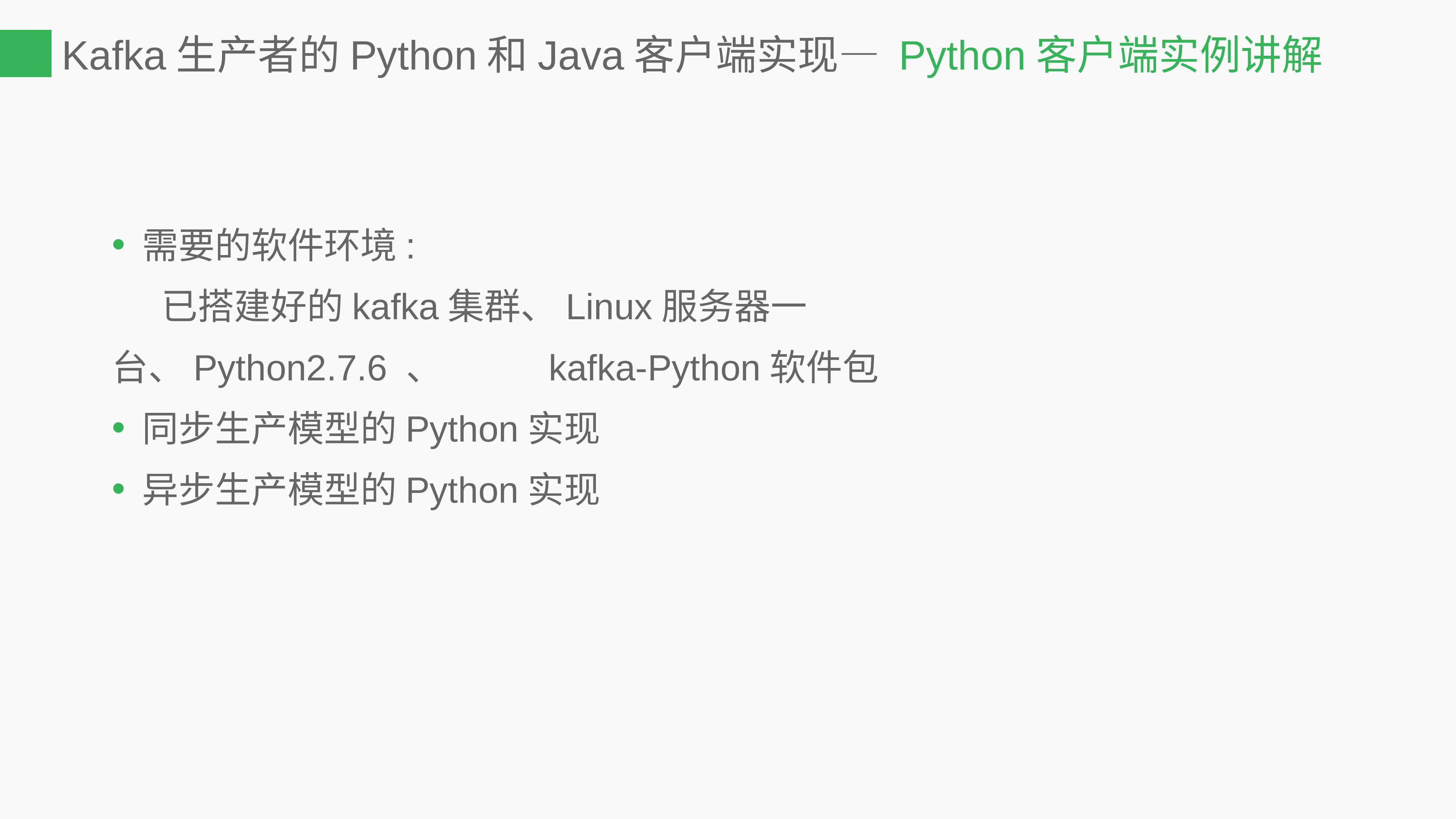

# Kafka生产者的Python和Java客户端实现— Python客户端实例讲解
需要的软件环境:
     已搭建好的kafka集群、Linux服务器一台、Python2.7.6 、          	kafka-Python软件包
同步生产模型的Python实现
异步生产模型的Python实现